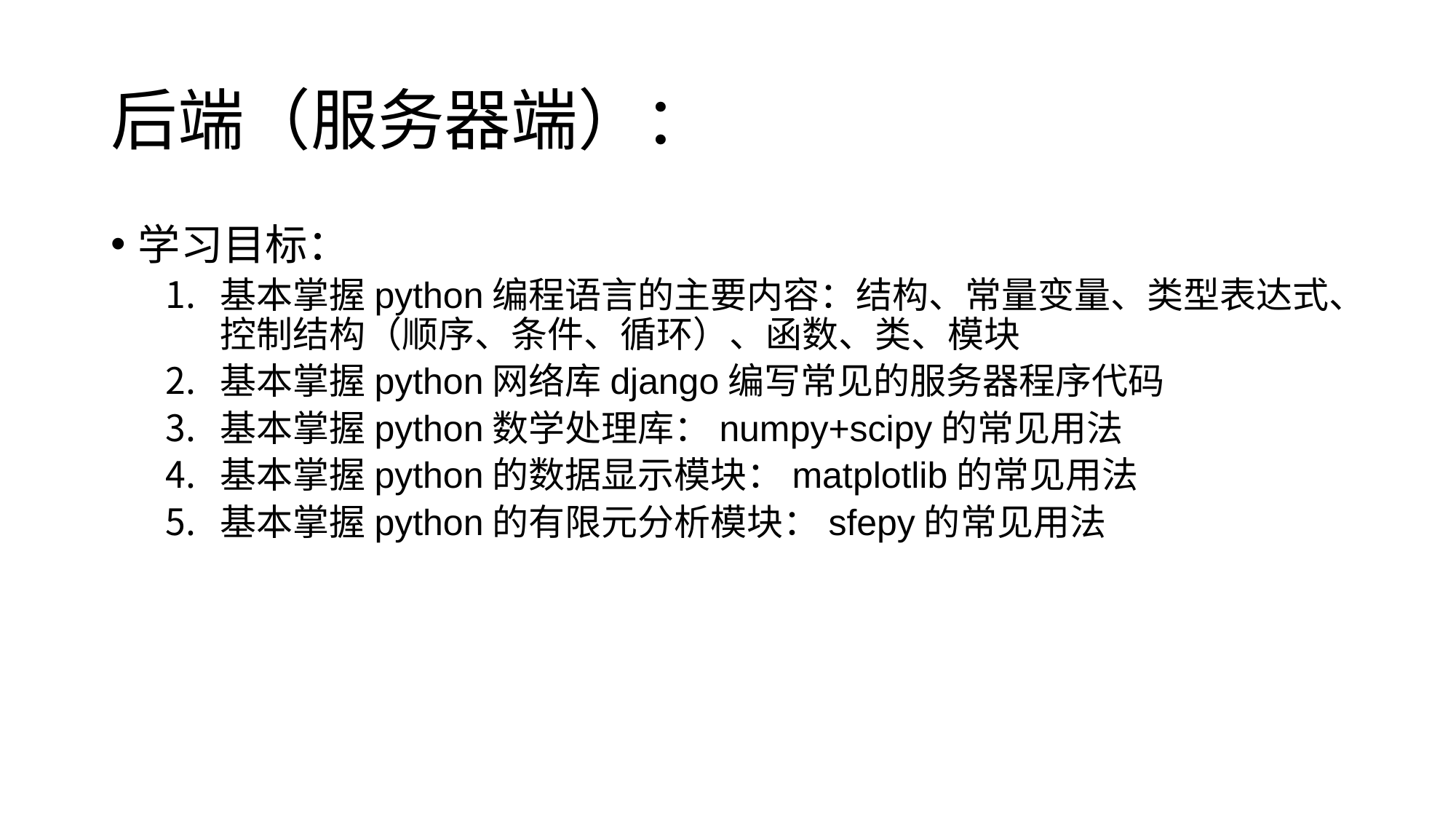

# 后端（服务器端）：
学习目标：
基本掌握python编程语言的主要内容：结构、常量变量、类型表达式、控制结构（顺序、条件、循环）、函数、类、模块
基本掌握python网络库django编写常见的服务器程序代码
基本掌握python数学处理库：numpy+scipy的常见用法
基本掌握python的数据显示模块：matplotlib的常见用法
基本掌握python的有限元分析模块：sfepy的常见用法